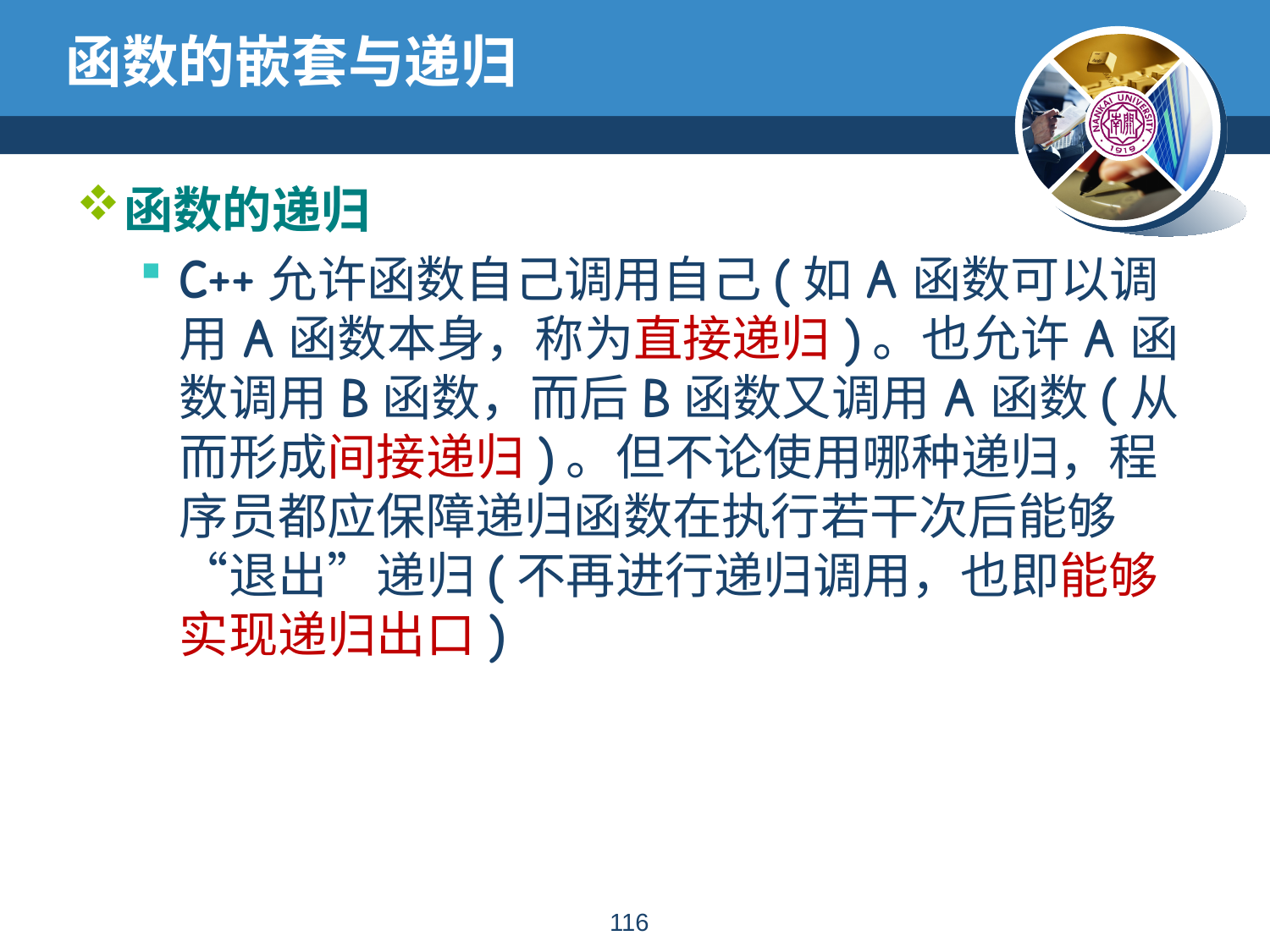

# 函数的嵌套与递归
函数的递归
C++允许函数自己调用自己(如A函数可以调用A函数本身，称为直接递归)。也允许A函数调用B函数，而后B函数又调用A函数(从而形成间接递归)。但不论使用哪种递归，程序员都应保障递归函数在执行若干次后能够“退出”递归(不再进行递归调用，也即能够实现递归出口)
116